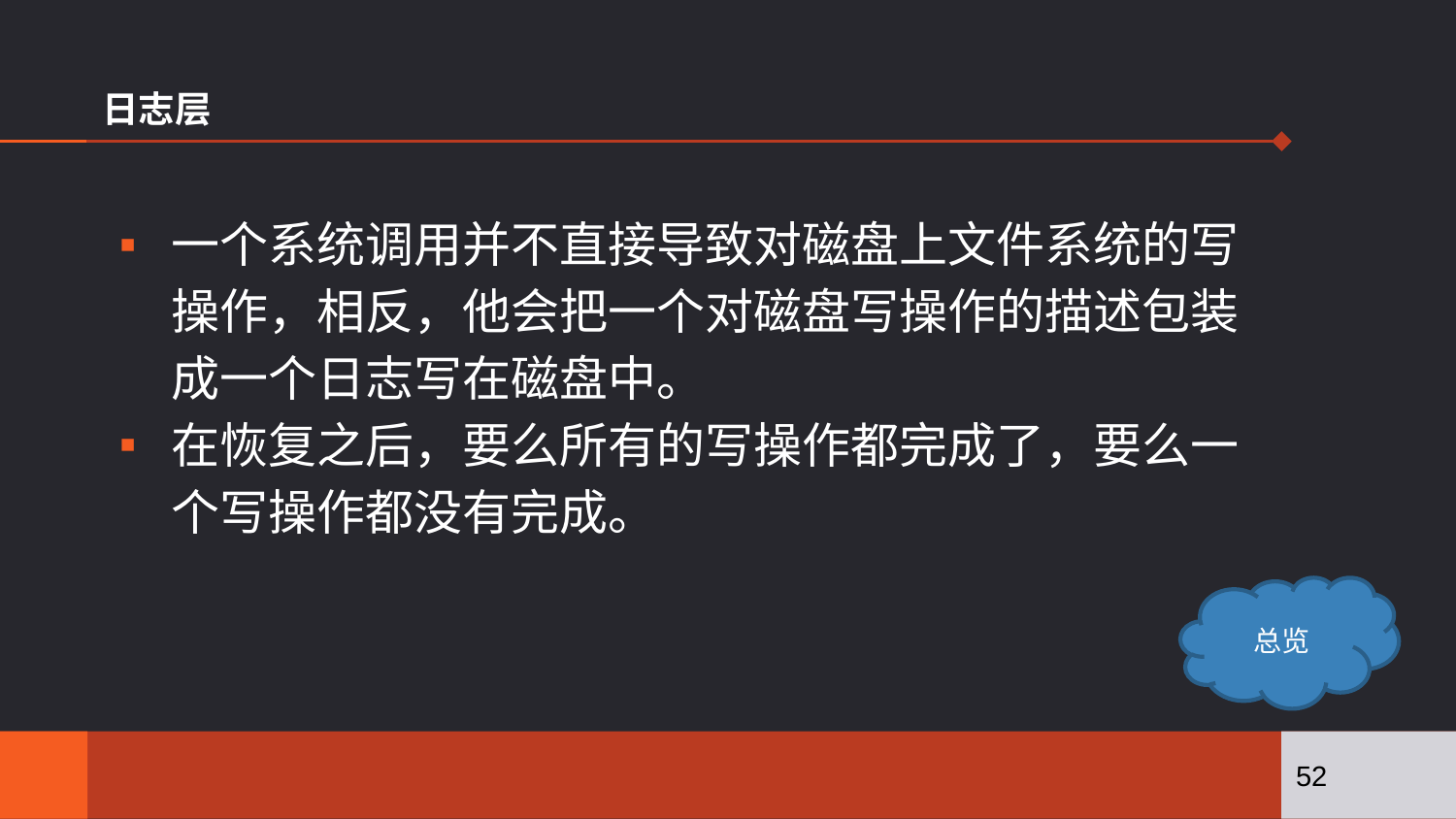

# 日志层
一个系统调用并不直接导致对磁盘上文件系统的写操作，相反，他会把一个对磁盘写操作的描述包装成一个日志写在磁盘中。
在恢复之后，要么所有的写操作都完成了，要么一个写操作都没有完成。
总览
52